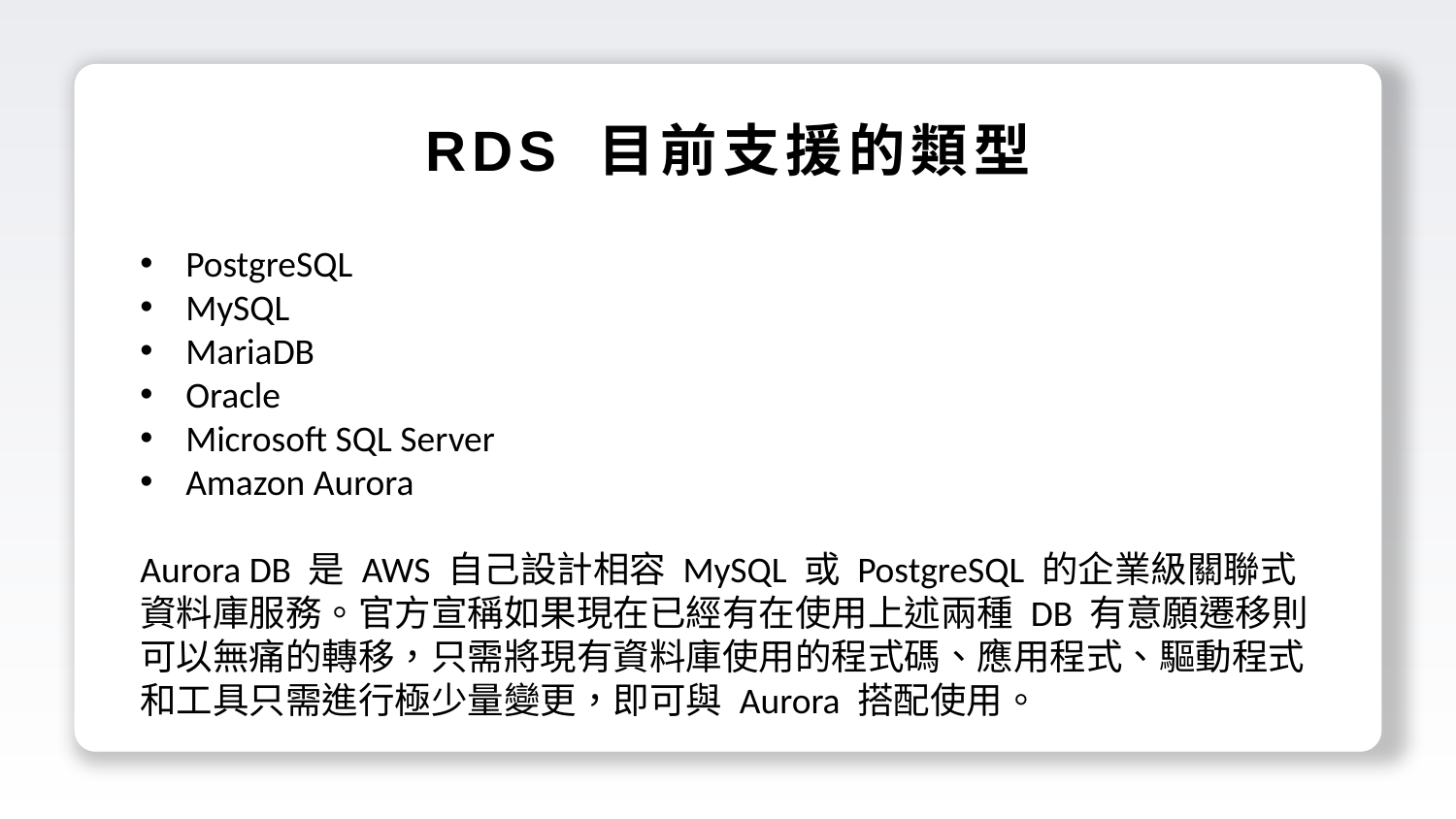

RDS 目前支援的類型
PostgreSQL
MySQL
MariaDB
Oracle
Microsoft SQL Server
Amazon Aurora

Aurora DB 是 AWS 自己設計相容 MySQL 或 PostgreSQL 的企業級關聯式資料庫服務。官方宣稱如果現在已經有在使用上述兩種 DB 有意願遷移則可以無痛的轉移，只需將現有資料庫使用的程式碼、應用程式、驅動程式和工具只需進行極少量變更，即可與 Aurora 搭配使用。